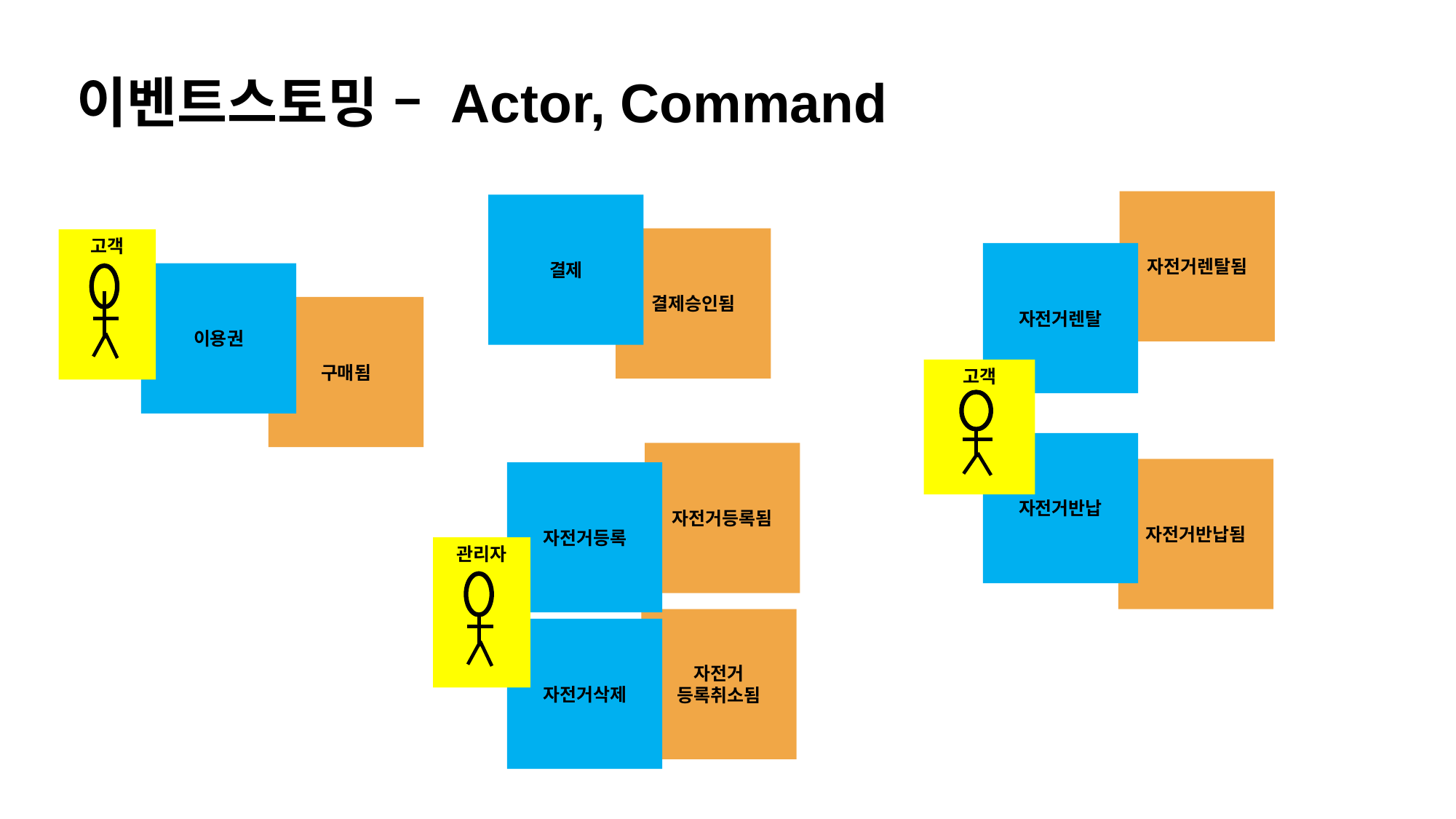

# 이벤트스토밍 – Actor, Command
자전거렌탈됨
결제
결제승인됨
고객

자전거렌탈
이용권
구매됨
고객

자전거반납
자전거등록됨
자전거반납됨
자전거등록
관리자

자전거
등록취소됨
자전거삭제